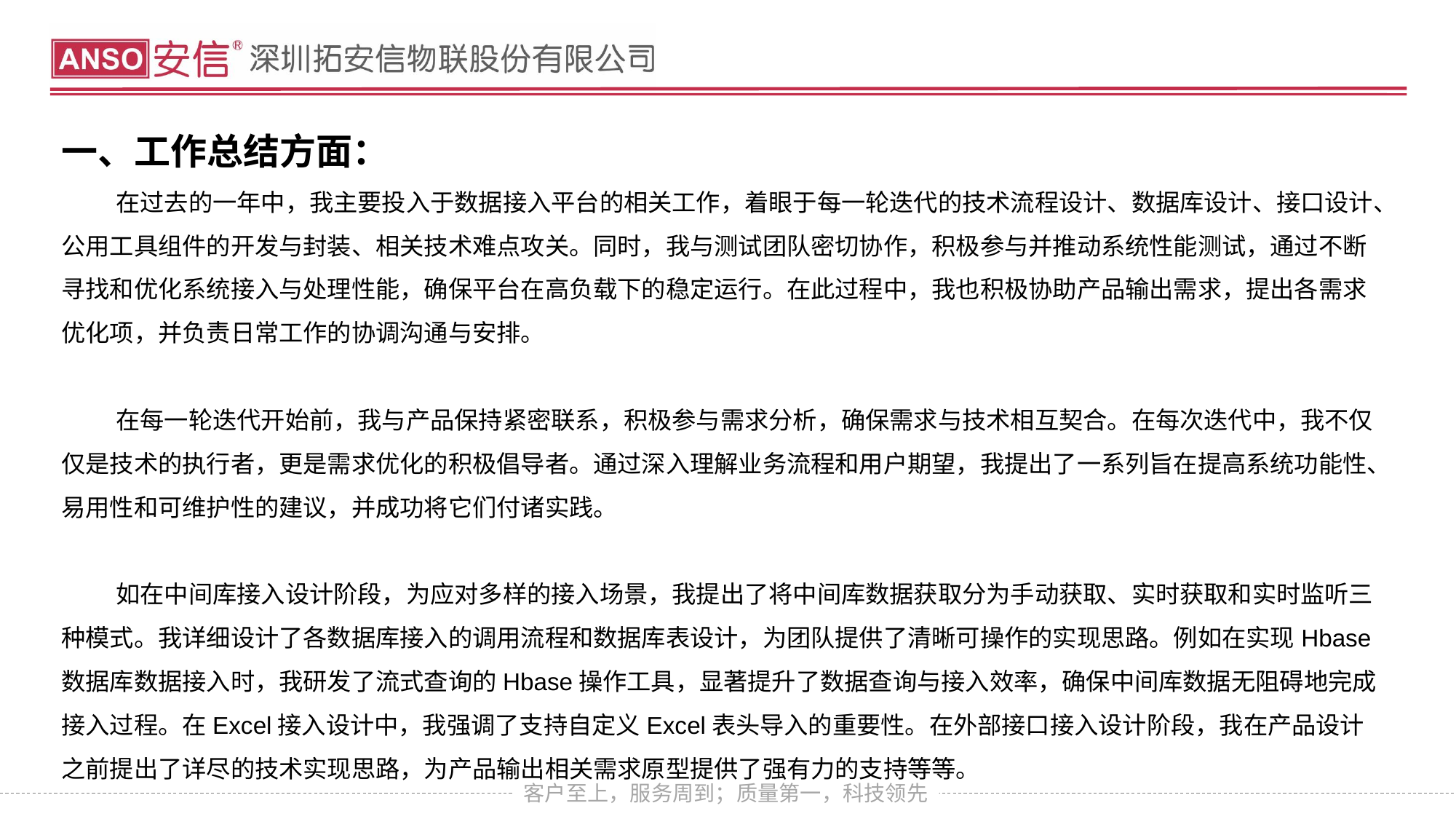

一、工作总结方面：
在过去的一年中，我主要投入于数据接入平台的相关工作，着眼于每一轮迭代的技术流程设计、数据库设计、接口设计、公用工具组件的开发与封装、相关技术难点攻关。同时，我与测试团队密切协作，积极参与并推动系统性能测试，通过不断寻找和优化系统接入与处理性能，确保平台在高负载下的稳定运行。在此过程中，我也积极协助产品输出需求，提出各需求优化项，并负责日常工作的协调沟通与安排。

在每一轮迭代开始前，我与产品保持紧密联系，积极参与需求分析，确保需求与技术相互契合。在每次迭代中，我不仅仅是技术的执行者，更是需求优化的积极倡导者。通过深入理解业务流程和用户期望，我提出了一系列旨在提高系统功能性、易用性和可维护性的建议，并成功将它们付诸实践。

如在中间库接入设计阶段，为应对多样的接入场景，我提出了将中间库数据获取分为手动获取、实时获取和实时监听三种模式。我详细设计了各数据库接入的调用流程和数据库表设计，为团队提供了清晰可操作的实现思路。例如在实现Hbase数据库数据接入时，我研发了流式查询的Hbase操作工具，显著提升了数据查询与接入效率，确保中间库数据无阻碍地完成接入过程。在Excel接入设计中，我强调了支持自定义Excel表头导入的重要性。在外部接口接入设计阶段，我在产品设计之前提出了详尽的技术实现思路，为产品输出相关需求原型提供了强有力的支持等等。
2